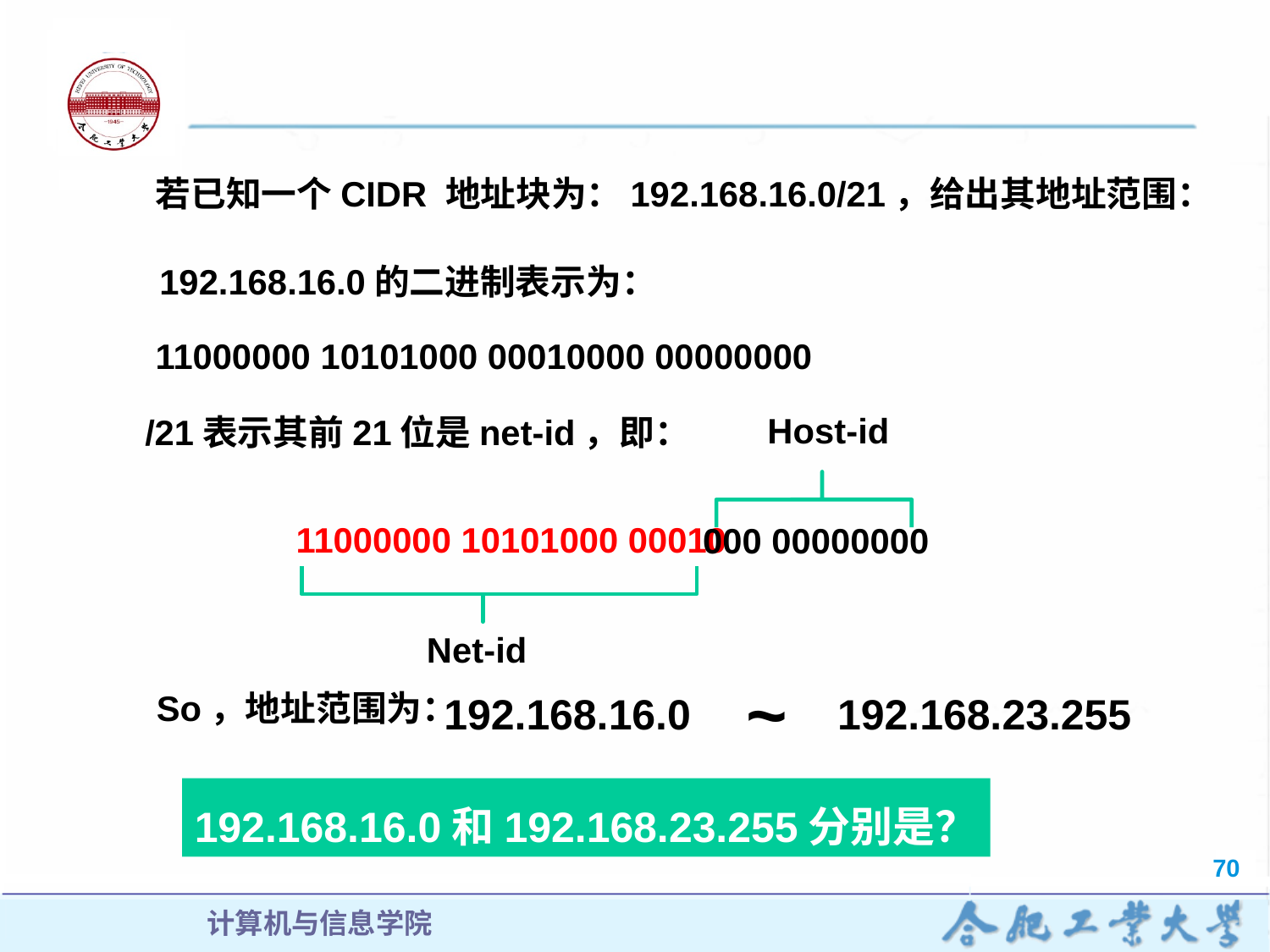

若已知一个CIDR 地址块为：192.168.16.0/21，给出其地址范围：
192.168.16.0的二进制表示为：
‭11000000 10101000 00010000 00000000‬

Host-id
/21表示其前21位是net-id，即：
‭11000000 10101000 00010‬
000 00000000
Net-id
~
So，地址范围为：
192.168.16.0
192.168.23.255
192.168.16.0和192.168.23.255分别是？